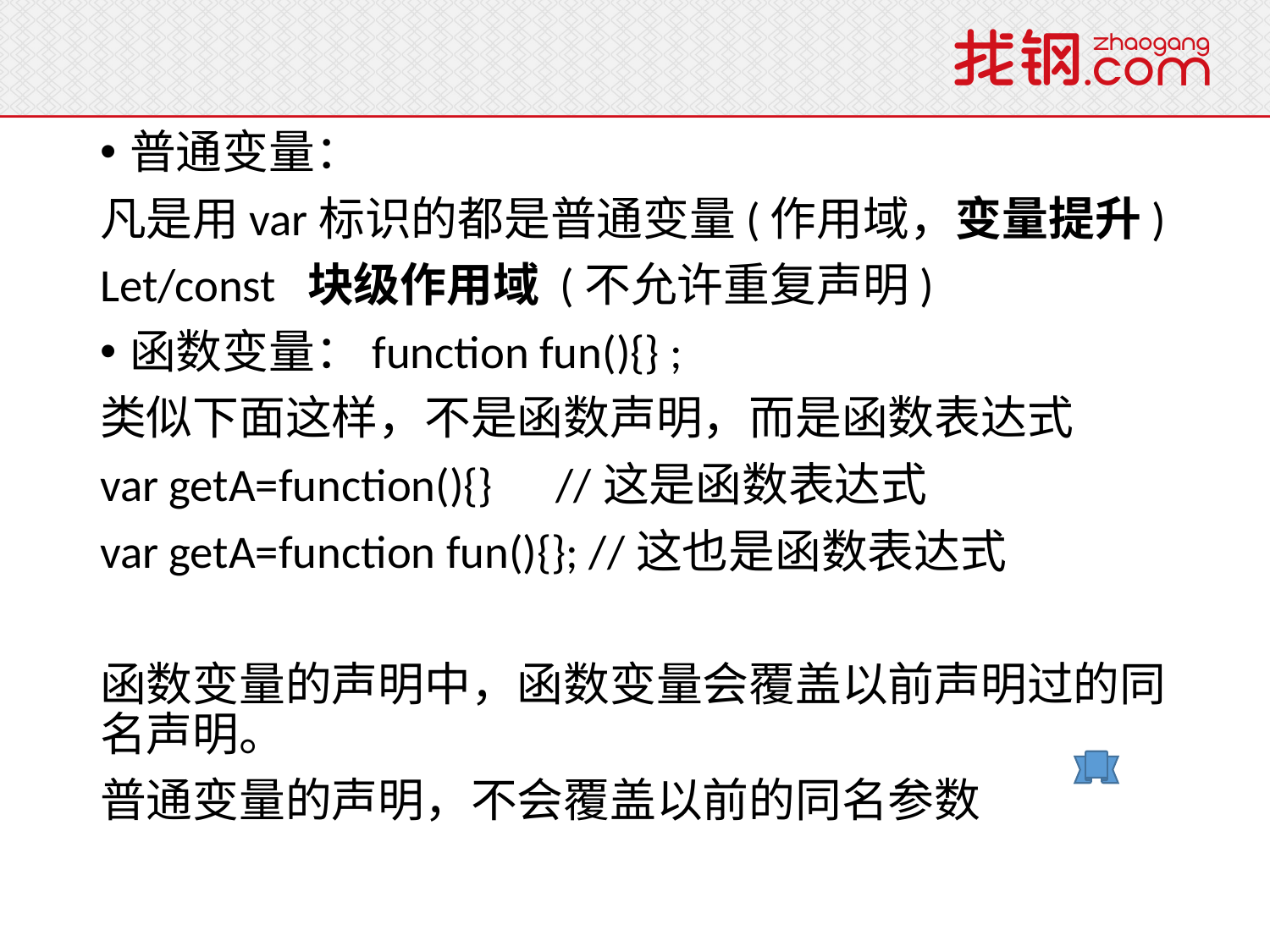

# 普通变量：
凡是用var标识的都是普通变量(作用域，变量提升)
Let/const  块级作用域 (不允许重复声明)
函数变量：function fun(){} ;
类似下面这样，不是函数声明，而是函数表达式
var getA=function(){}      //这是函数表达式
var getA=function fun(){}; //这也是函数表达式

函数变量的声明中，函数变量会覆盖以前声明过的同名声明。
普通变量的声明，不会覆盖以前的同名参数